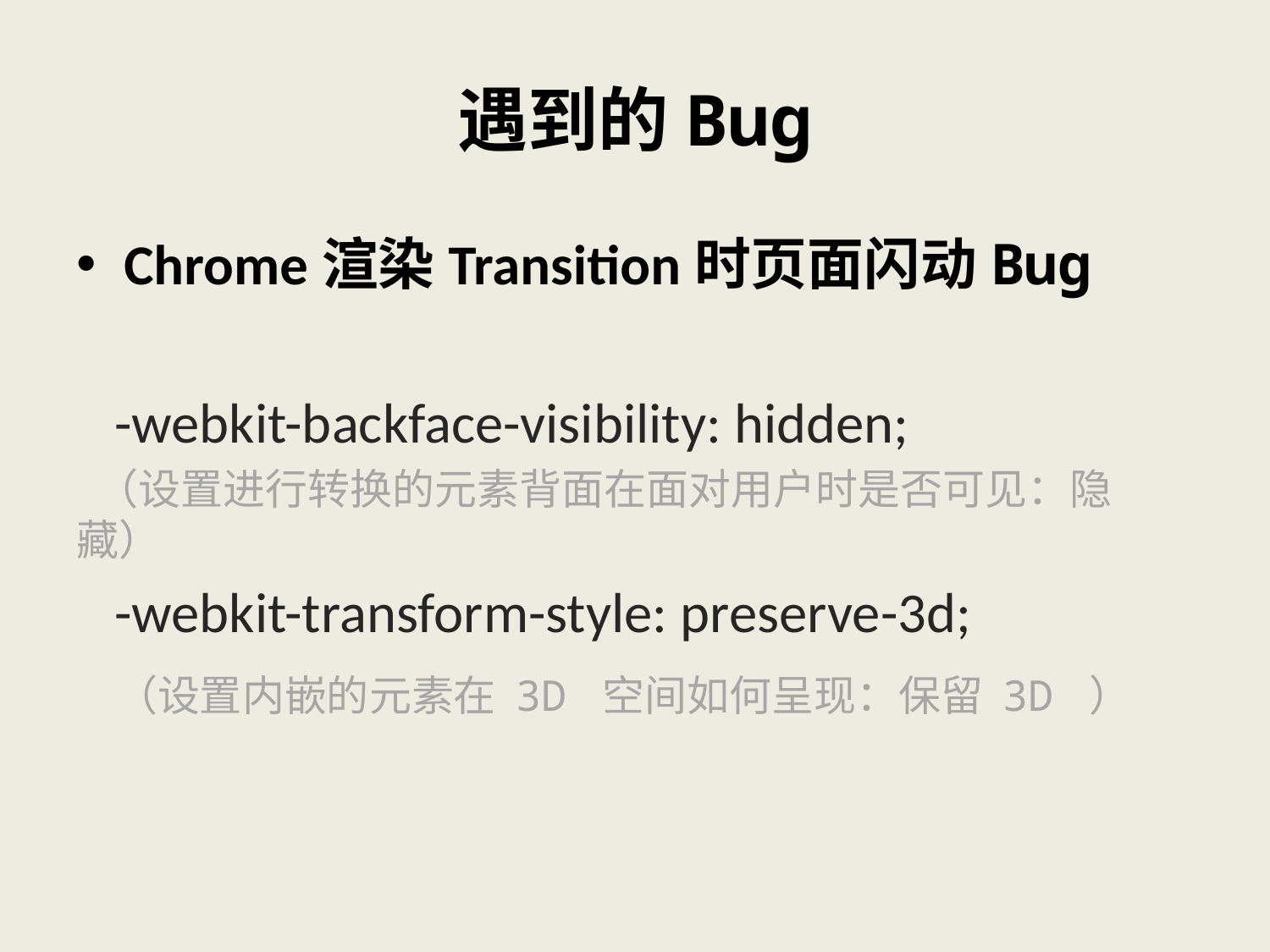

# 遇到的Bug
Chrome渲染Transition时页面闪动Bug

   -webkit-backface-visibility: hidden;
 （设置进行转换的元素背面在面对用户时是否可见：隐藏）
   -webkit-transform-style: preserve-3d;
  （设置内嵌的元素在 3D 空间如何呈现：保留 3D ）